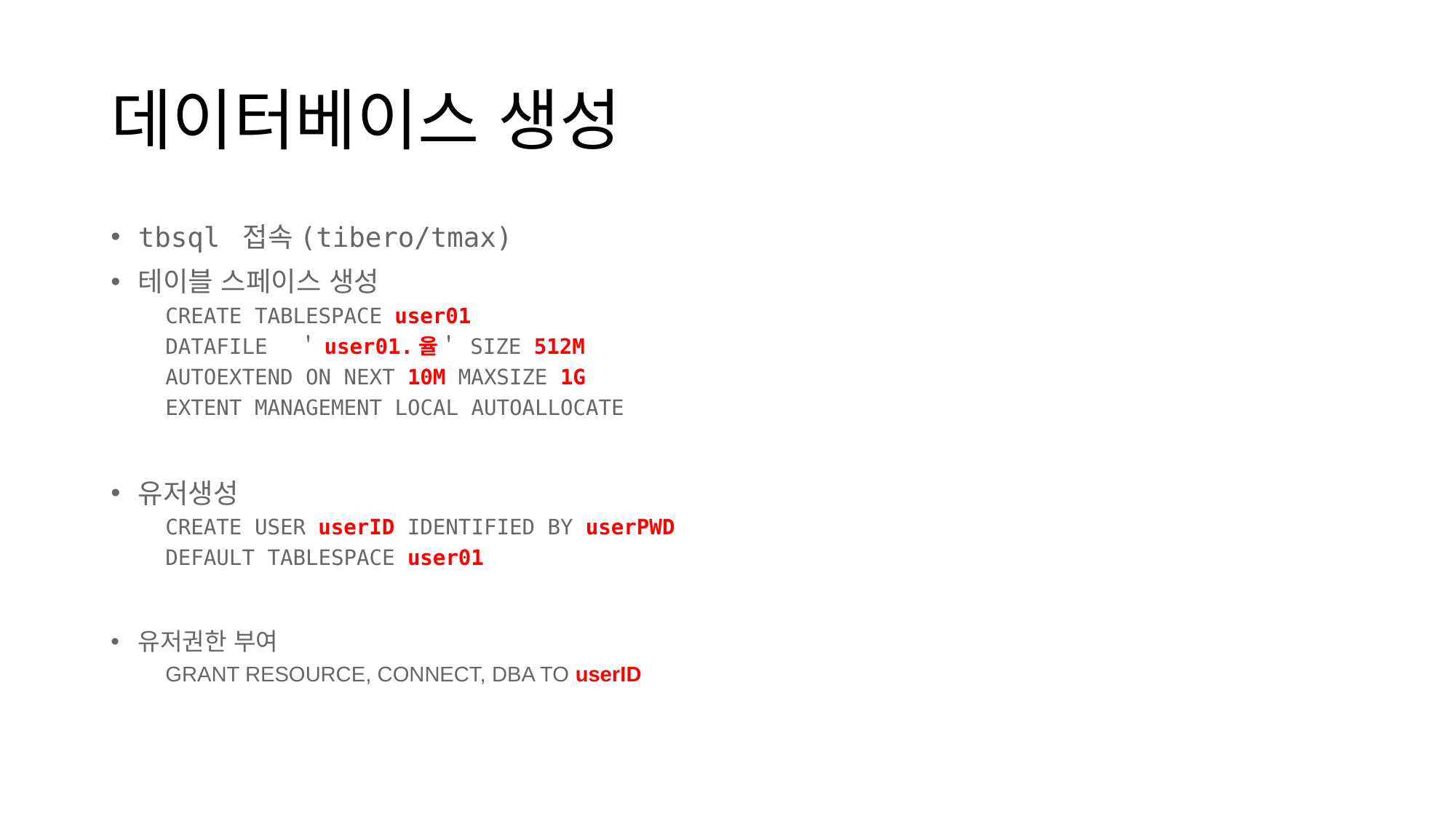

# 데이터베이스 생성
tbsql 접속(tibero/tmax)
테이블 스페이스 생성
CREATE TABLESPACE user01
DATAFILE  ＇user01.율＇ SIZE 512M
AUTOEXTEND ON NEXT 10M MAXSIZE 1G
EXTENT MANAGEMENT LOCAL AUTOALLOCATE

유저생성
CREATE USER userID IDENTIFIED BY userPWD
DEFAULT TABLESPACE user01

유저권한 부여
GRANT RESOURCE, CONNECT, DBA TO userID